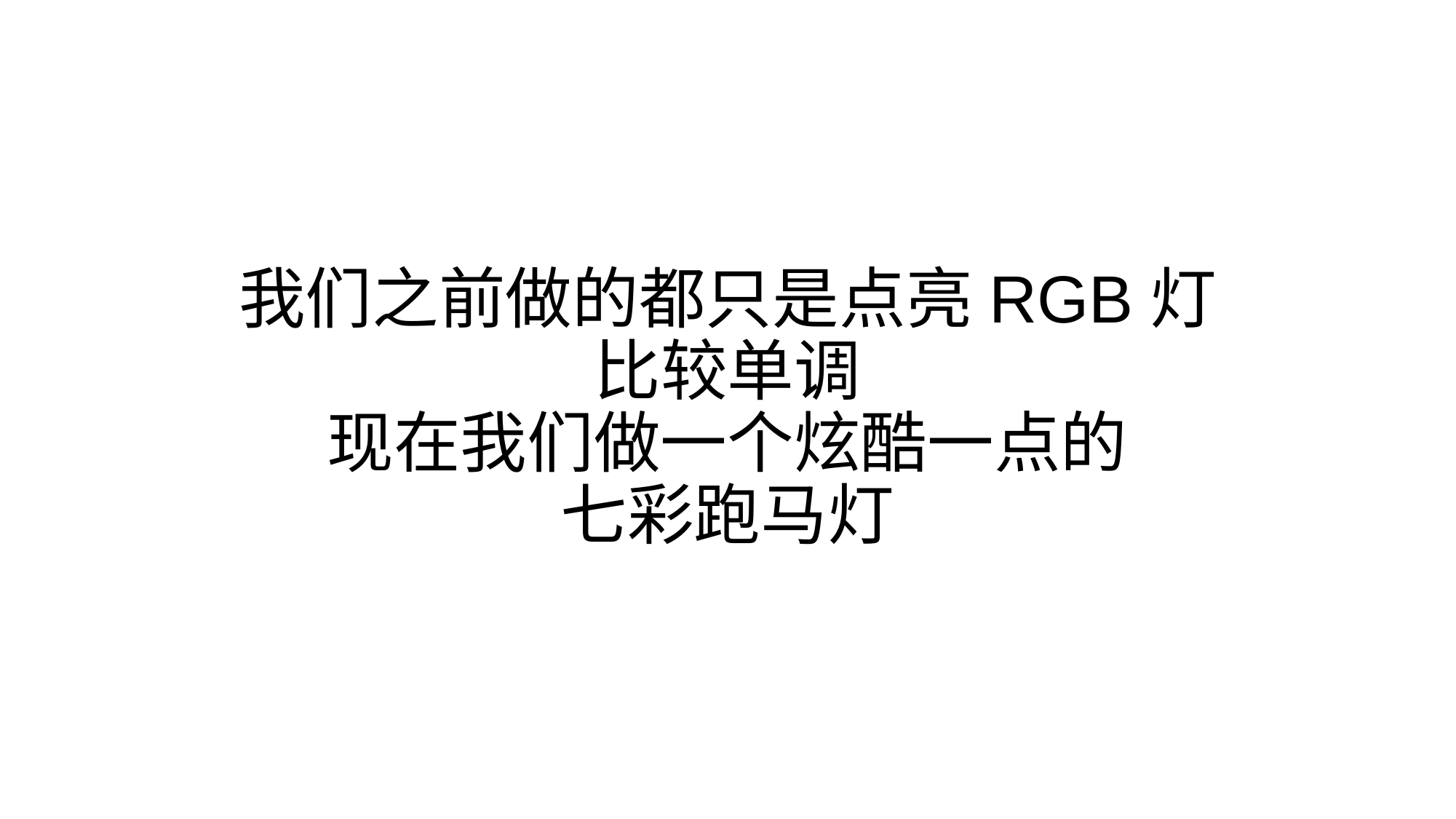

# 我们之前做的都只是点亮RGB灯 比较单调 现在我们做一个炫酷一点的 七彩跑马灯